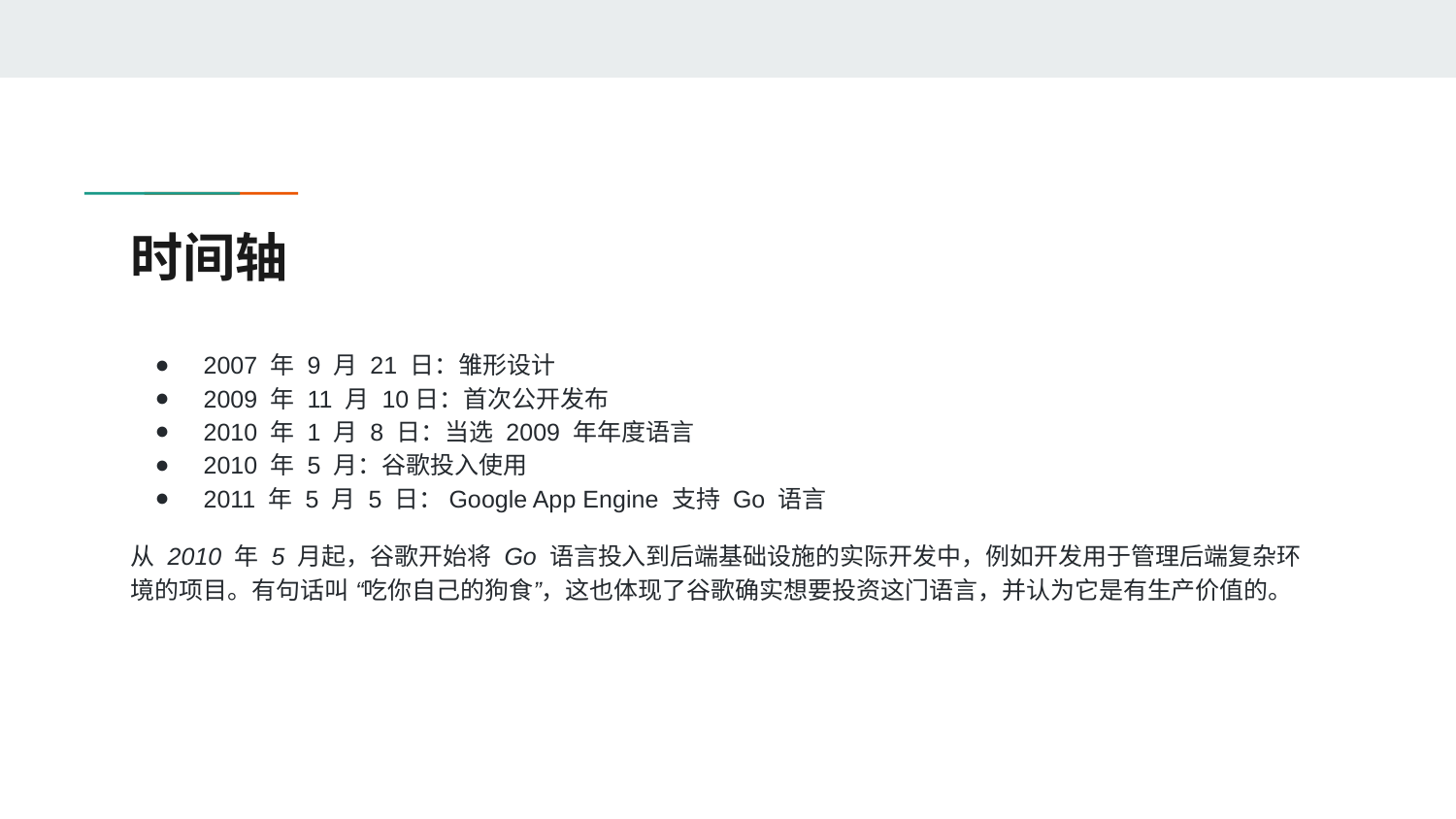

# 时间轴
2007 年 9 月 21 日：雏形设计
2009 年 11 月 10日：首次公开发布
2010 年 1 月 8 日：当选 2009 年年度语言
2010 年 5 月：谷歌投入使用
2011 年 5 月 5 日：Google App Engine 支持 Go 语言
从 2010 年 5 月起，谷歌开始将 Go 语言投入到后端基础设施的实际开发中，例如开发用于管理后端复杂环境的项目。有句话叫 “吃你自己的狗食”，这也体现了谷歌确实想要投资这门语言，并认为它是有生产价值的。